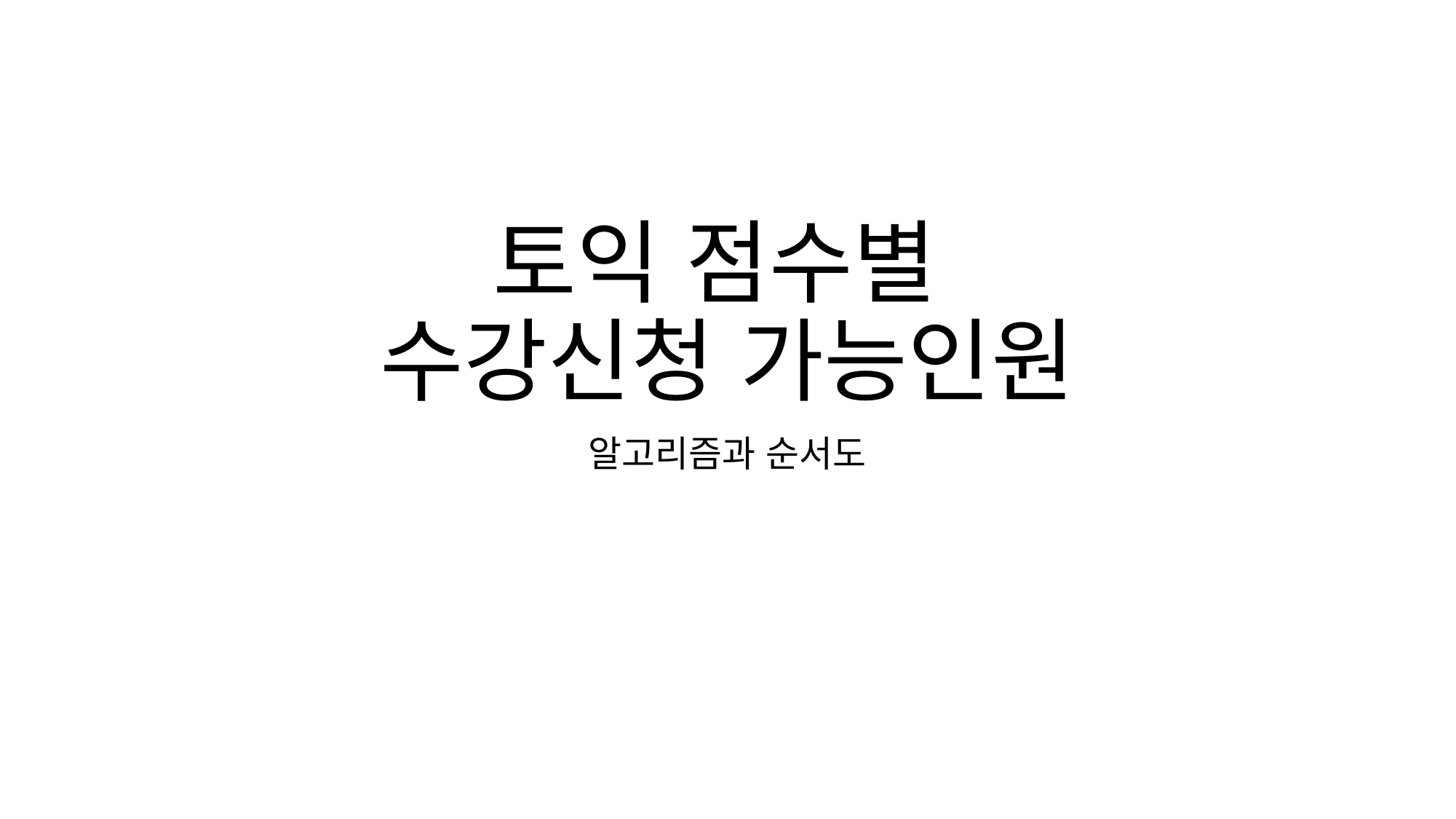

# 토익 점수별 수강신청 가능인원
알고리즘과 순서도